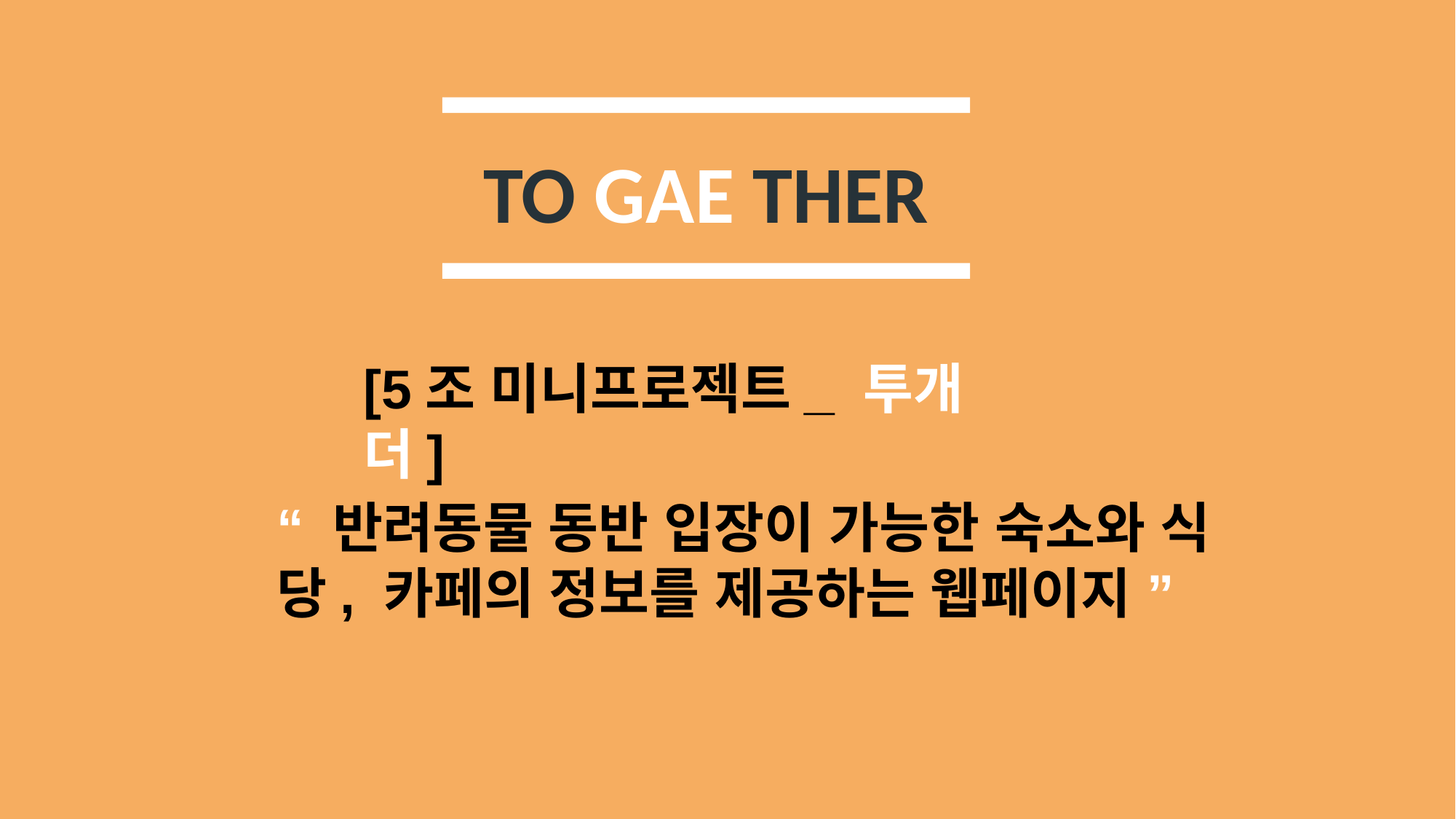

TO GAE THER

[5조 미니프로젝트_ 투개더]
“ 반려동물 동반 입장이 가능한 숙소와 식당, 카페의 정보를 제공하는 웹페이지 ”